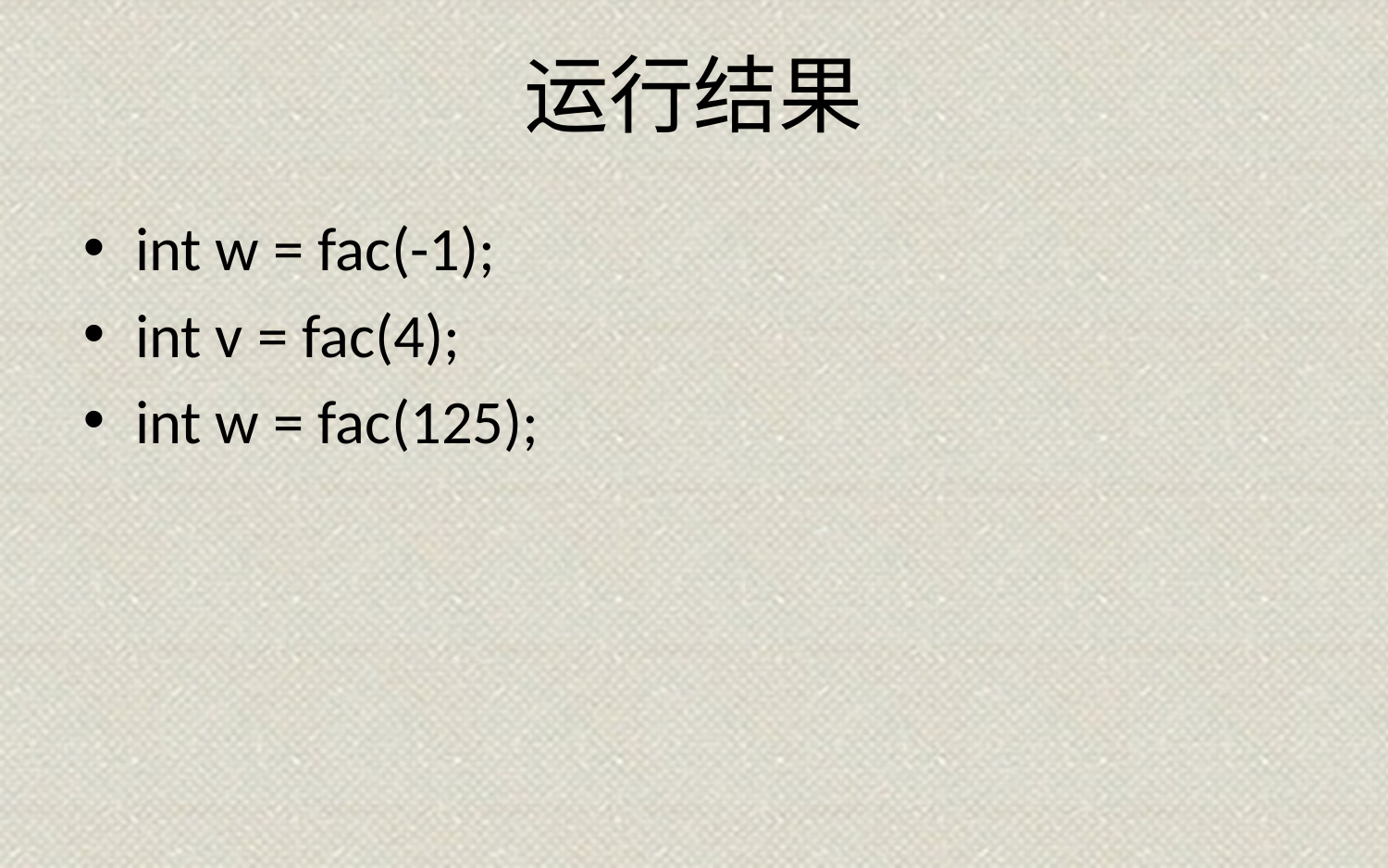

# 运行结果
int w = fac(-1);
int v = fac(4);
int w = fac(125);